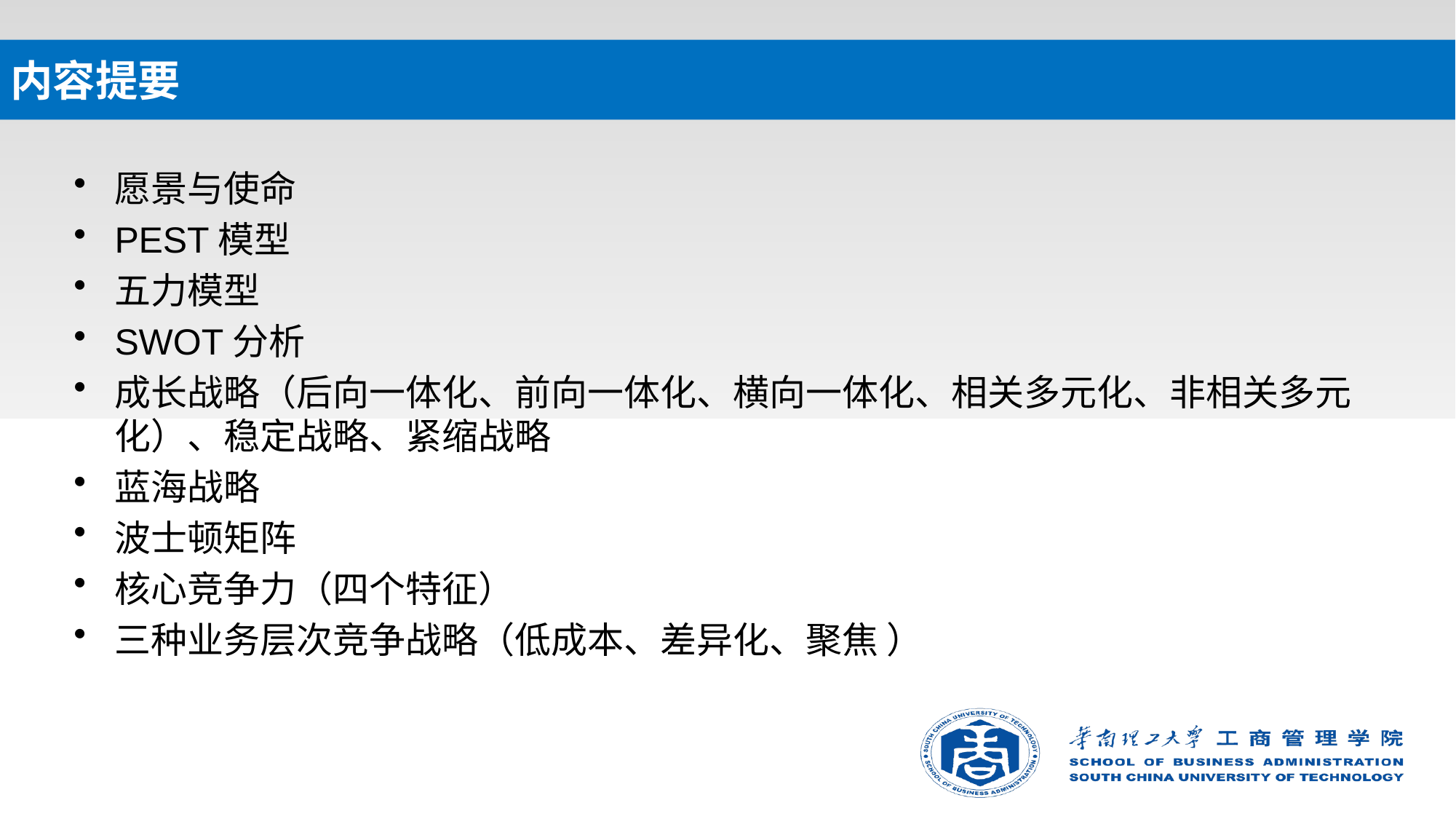

# 内容提要
愿景与使命
PEST模型
五力模型
SWOT分析
成长战略（后向一体化、前向一体化、横向一体化、相关多元化、非相关多元化）、稳定战略、紧缩战略
蓝海战略
波士顿矩阵
核心竞争力（四个特征）
三种业务层次竞争战略（低成本、差异化、聚焦 ）